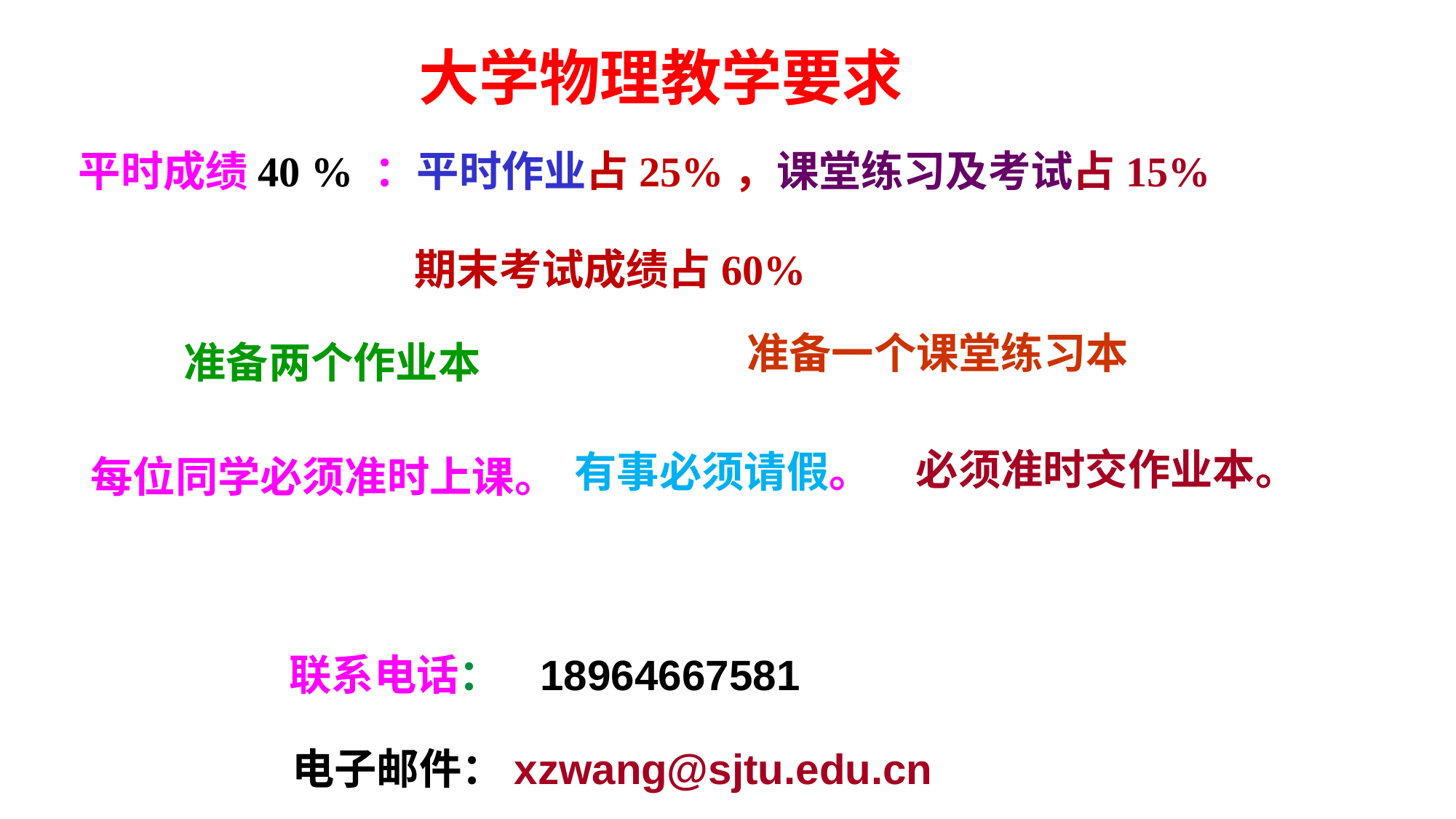

大学物理教学要求
平时成绩40 % ：平时作业占25%，课堂练习及考试占15%
期末考试成绩占60%
准备一个课堂练习本
准备两个作业本
必须准时交作业本。
有事必须请假。
每位同学必须准时上课。
联系电话：   18964667581

电子邮件：xzwang@sjtu.edu.cn